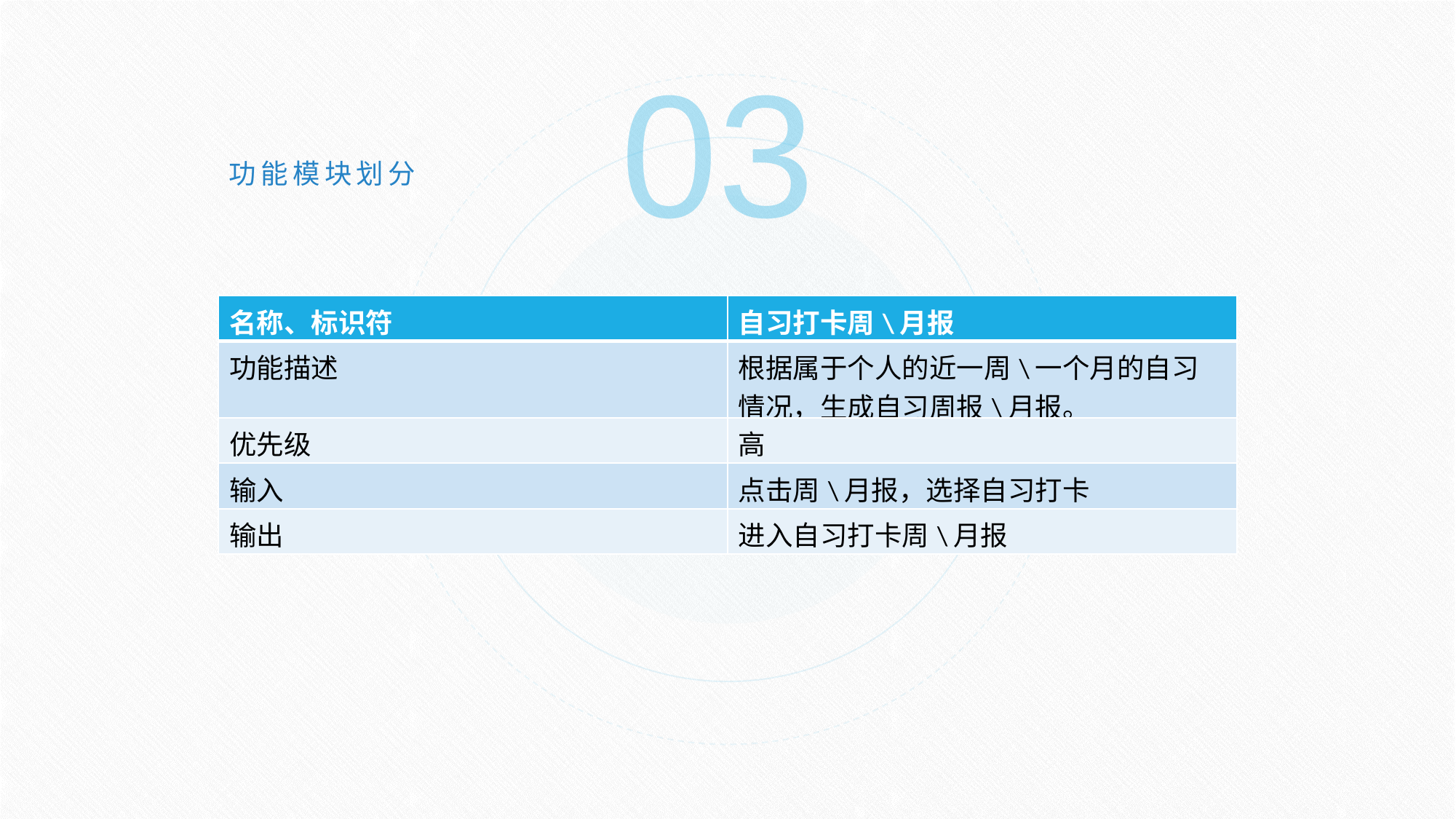

03
功能模块划分

| 名称、标识符 | 自习打卡周\月报 |
| --- | --- |
| 功能描述 | 根据属于个人的近一周\一个月的自习情况，生成自习周报\月报。 |
| 优先级 | 高 |
| 输入 | 点击周\月报，选择自习打卡 |
| 输出 | 进入自习打卡周\月报 |